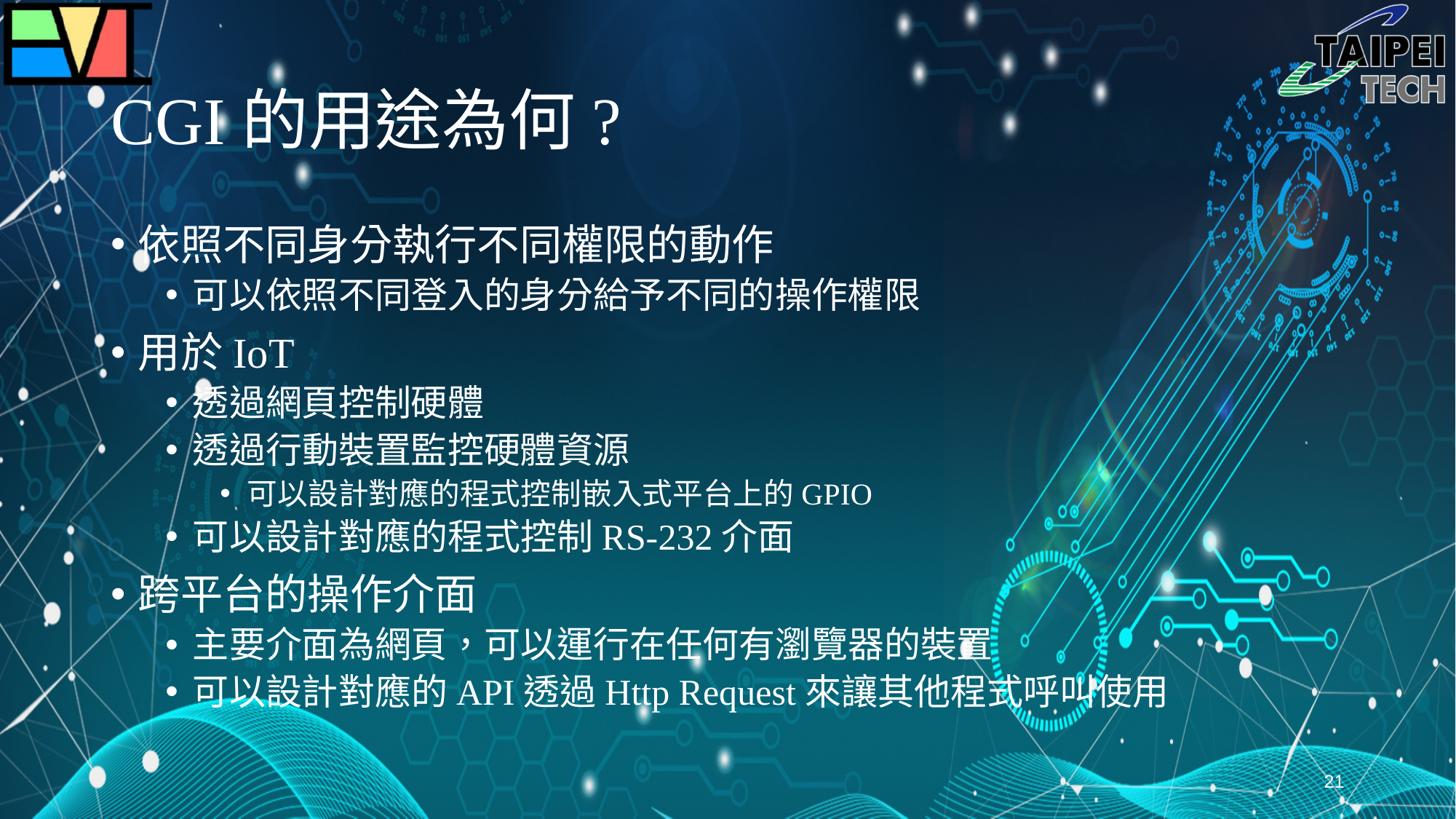

# CGI的用途為何?
依照不同身分執行不同權限的動作
可以依照不同登入的身分給予不同的操作權限
用於IoT
透過網頁控制硬體
透過行動裝置監控硬體資源
可以設計對應的程式控制嵌入式平台上的GPIO
可以設計對應的程式控制RS-232介面
跨平台的操作介面
主要介面為網頁，可以運行在任何有瀏覽器的裝置
可以設計對應的API透過Http Request來讓其他程式呼叫使用
21